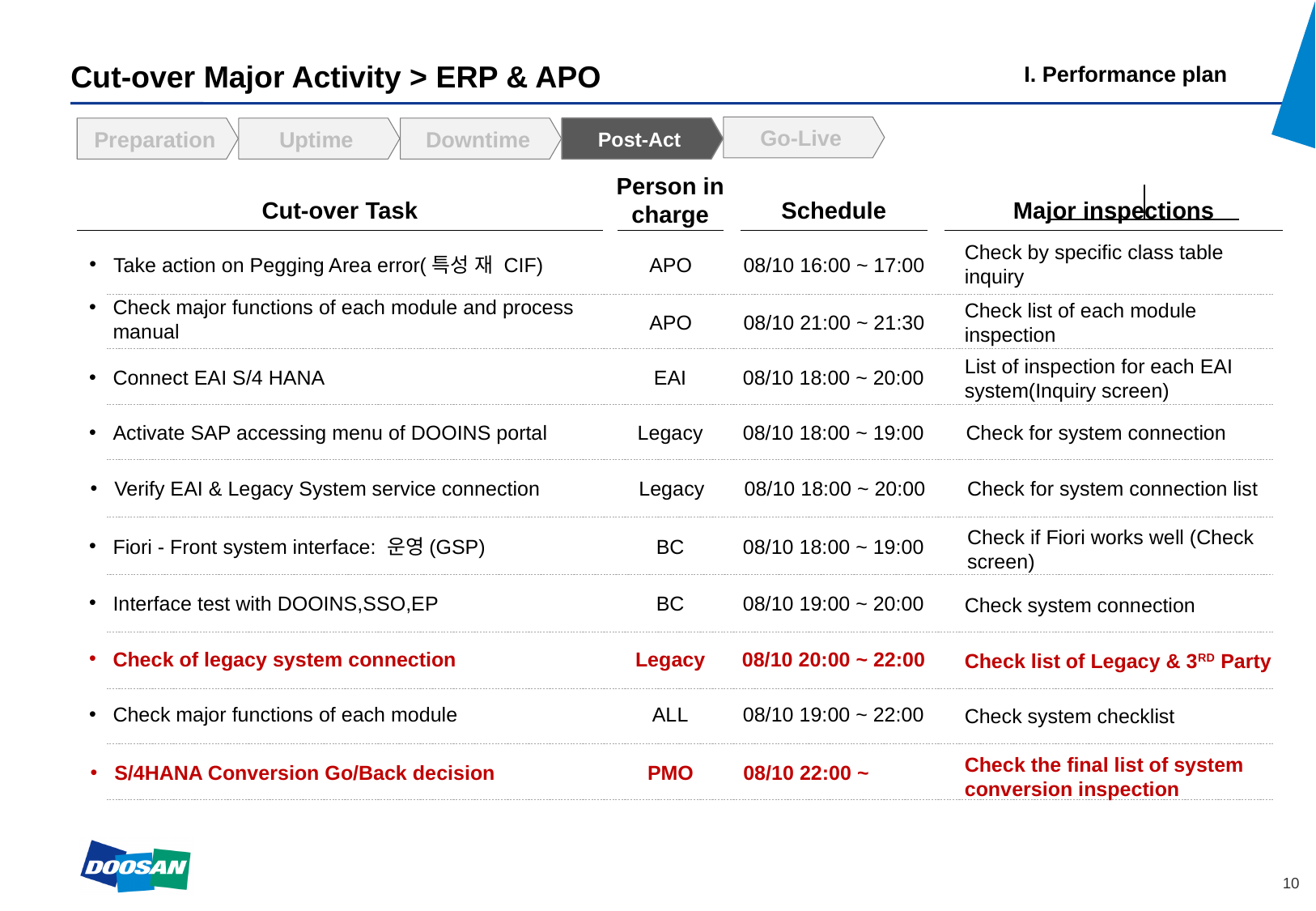

I. Performance plan
# Cut-over Major Activity > ERP & APO
Go-Live
Preparation
Uptime
Downtime
Post-Act
Person in
charge
Cut-over Task
Schedule
Major inspections
Check by specific class table inquiry
APO
08/10 16:00 ~ 17:00
Take action on Pegging Area error(특성 재 CIF)
Check major functions of each module and process manual
APO
08/10 21:00 ~ 21:30
Check list of each module inspection
List of inspection for each EAI system(Inquiry screen)
EAI
08/10 18:00 ~ 20:00
Connect EAI S/4 HANA
Check for system connection
Legacy
08/10 18:00 ~ 19:00
Activate SAP accessing menu of DOOINS portal
Check for system connection list
Legacy
08/10 18:00 ~ 20:00
Verify EAI & Legacy System service connection
Check if Fiori works well (Check screen)
BC
08/10 18:00 ~ 19:00
Fiori - Front system interface: 운영(GSP)
BC
08/10 19:00 ~ 20:00
Interface test with DOOINS,SSO,EP
Check system connection
Legacy
08/10 20:00 ~ 22:00
Check of legacy system connection
Check list of Legacy & 3RD Party
ALL
08/10 19:00 ~ 22:00
Check major functions of each module
Check system checklist
Check the final list of system conversion inspection

PMO
08/10 22:00 ~
S/4HANA Conversion Go/Back decision